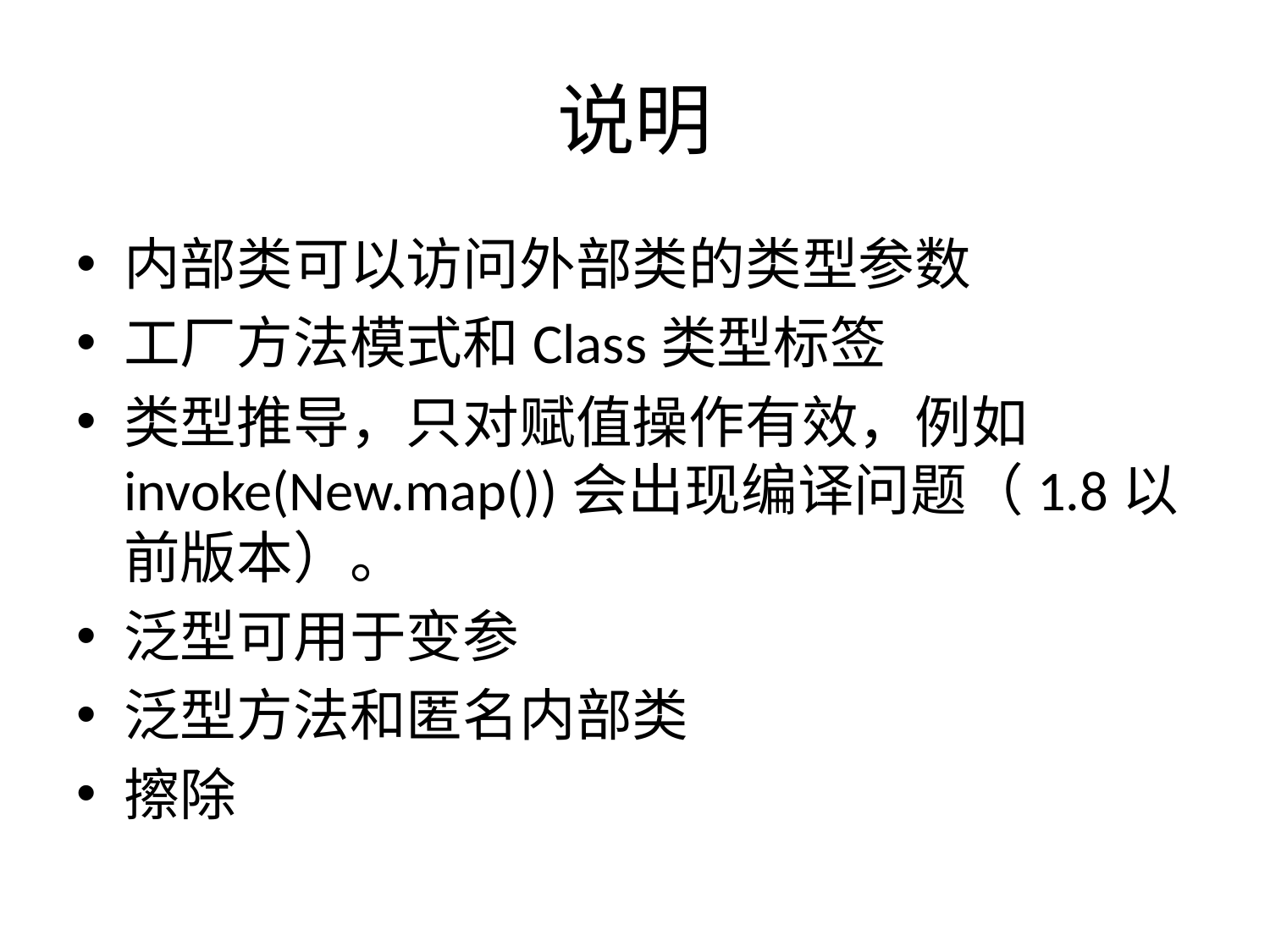

# 说明
内部类可以访问外部类的类型参数
工厂方法模式和Class类型标签
类型推导，只对赋值操作有效，例如invoke(New.map())会出现编译问题（1.8以前版本）。
泛型可用于变参
泛型方法和匿名内部类
擦除